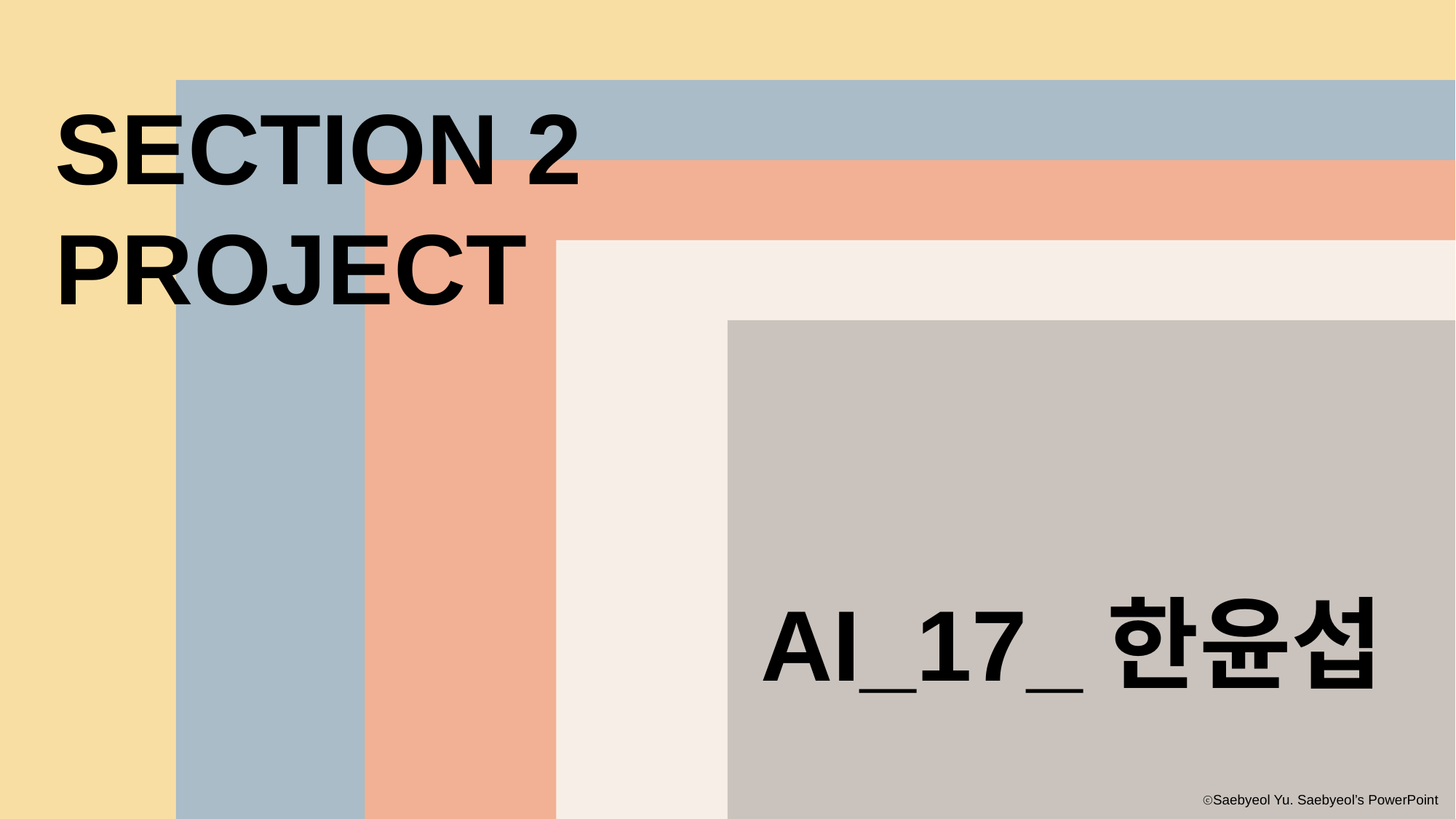

SECTION2
PROJECT
SECTION 2
PROJECT

AI_17_한윤섭
ⓒSaebyeol Yu. Saebyeol’s PowerPoint
ⓒSaebyeol Yu. Saebyeol’s PowerPoint